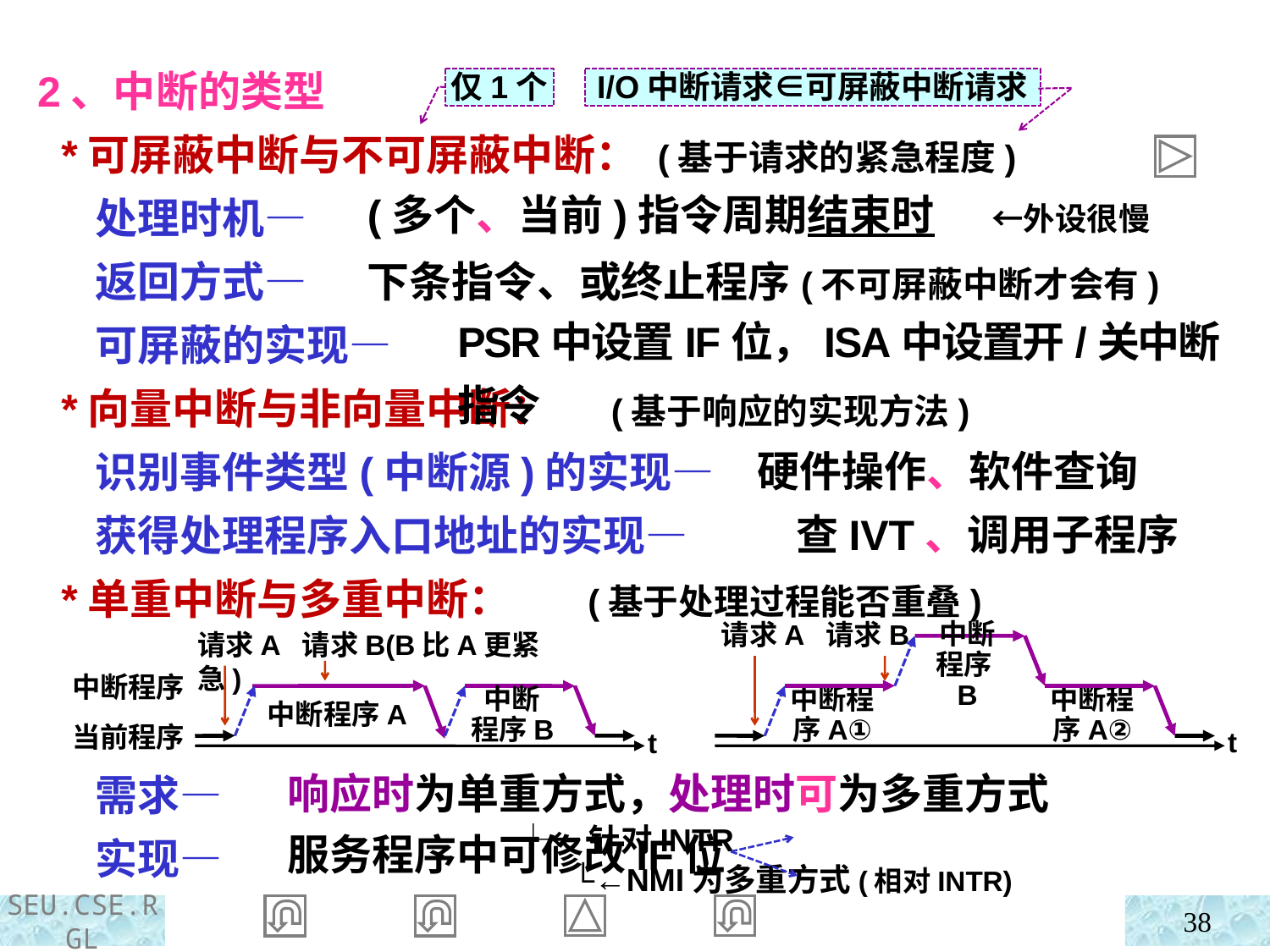

2、中断的类型
  *可屏蔽中断与不可屏蔽中断： (基于请求的紧急程度)
     处理时机—
     返回方式—
     可屏蔽的实现—
  *向量中断与非向量中断：     (基于响应的实现方法)
     识别事件类型(中断源)的实现—
     获得处理程序入口地址的实现—
  *单重中断与多重中断：       (基于处理过程能否重叠)

     需求—
     实现—
仅1个
I/O中断请求∈可屏蔽中断请求

(多个、当前)指令周期结束时      ←外设很慢
下条指令、或终止程序(不可屏蔽中断才会有)
PSR中设置IF位，ISA中设置开/关中断指令
硬件操作、软件查询
   查IVT、调用子程序
请求A  请求B

中断
程序B

中断程序A①

中断程序A②
t

请求A  请求B(B比A更紧急)

中断程序
当前程序

中断程序A

中断
程序B

t

响应时为单重方式，处理时可为多重方式
                                ├←针对INTR
                                └←NMI为多重方式(相对INTR)
服务程序中可修改IF位

38